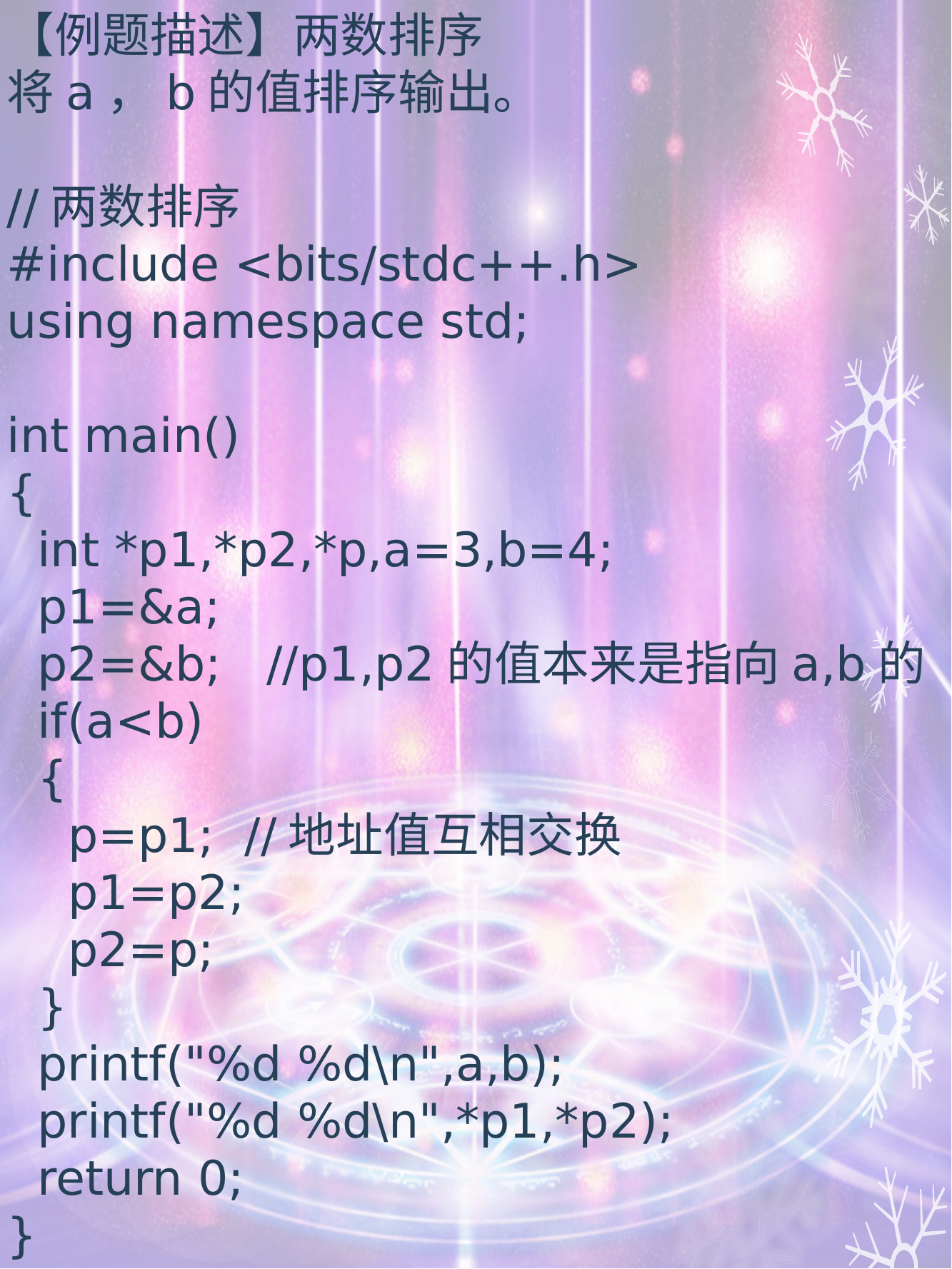

【例题描述】两数排序
将a，b的值排序输出。

//两数排序
#include <bits/stdc++.h>
using namespace std;

int main()
{
  int *p1,*p2,*p,a=3,b=4;
  p1=&a;
  p2=&b;   //p1,p2的值本来是指向a,b的
  if(a<b)
  {
    p=p1;  //地址值互相交换
    p1=p2;
    p2=p;
  }
  printf("%d %d\n",a,b);
  printf("%d %d\n",*p1,*p2);
  return 0;
}